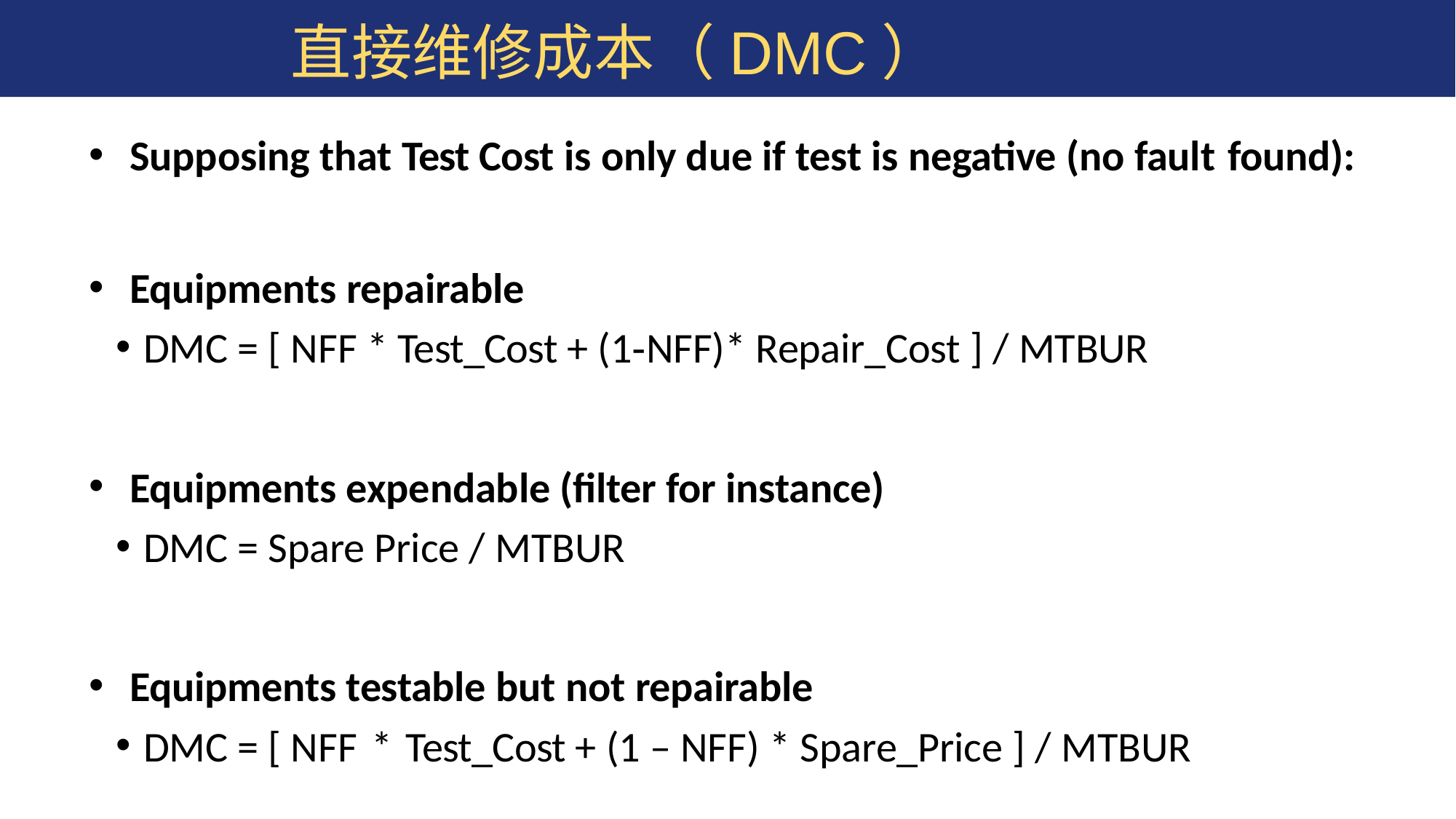

# 直接维修成本（DMC）
Supposing that Test Cost is only due if test is negative (no fault found):

Equipments repairable
DMC = [ NFF * Test_Cost + (1‐NFF)* Repair_Cost ] / MTBUR

Equipments expendable (filter for instance)
DMC = Spare Price / MTBUR

Equipments testable but not repairable
DMC = [ NFF * Test_Cost + (1 – NFF) * Spare_Price ] / MTBUR